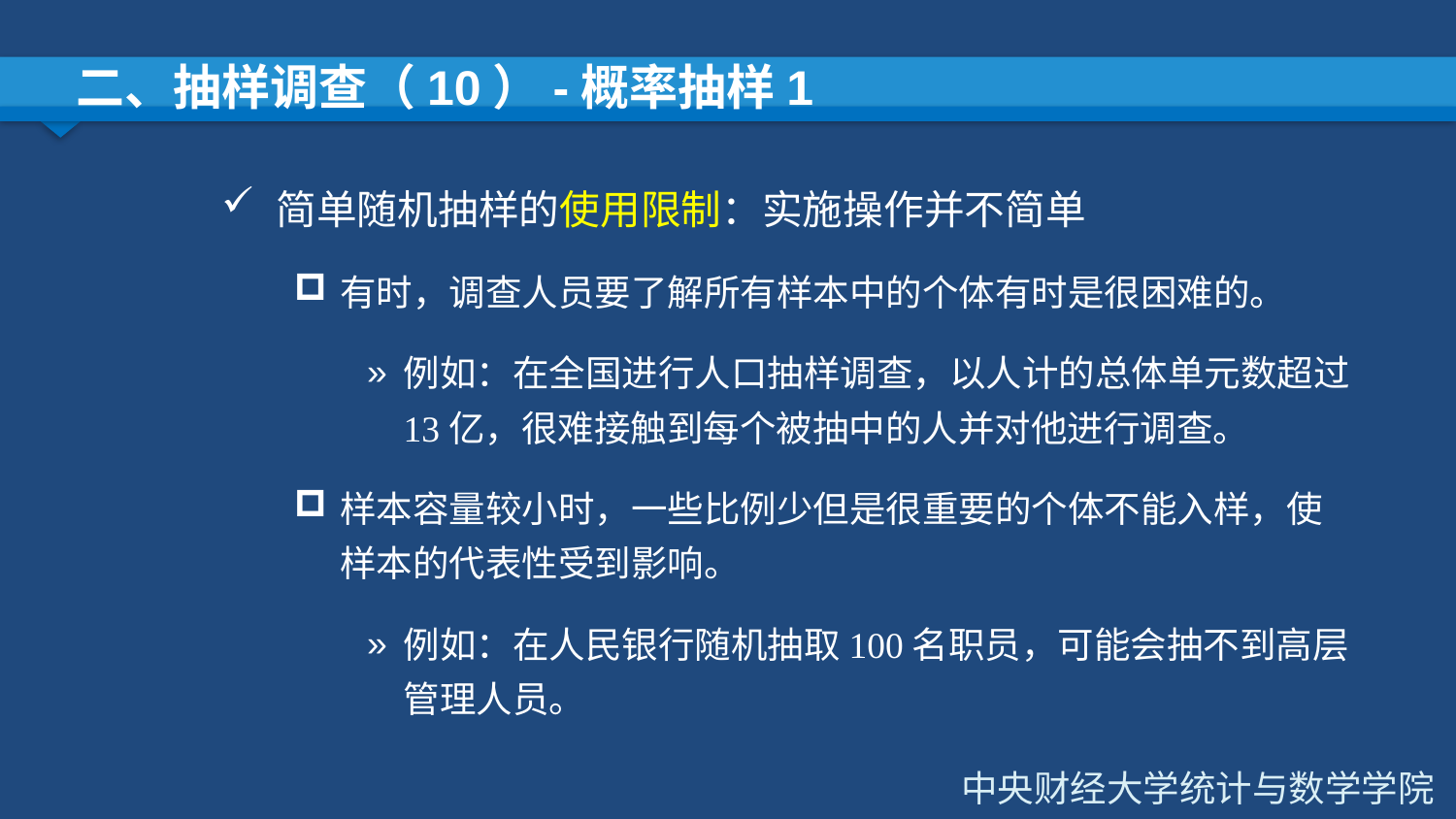

# 二、抽样调查（10）-概率抽样1
简单随机抽样的使用限制：实施操作并不简单
有时，调查人员要了解所有样本中的个体有时是很困难的。
例如：在全国进行人口抽样调查，以人计的总体单元数超过13亿，很难接触到每个被抽中的人并对他进行调查。
样本容量较小时，一些比例少但是很重要的个体不能入样，使样本的代表性受到影响。
例如：在人民银行随机抽取100名职员，可能会抽不到高层管理人员。